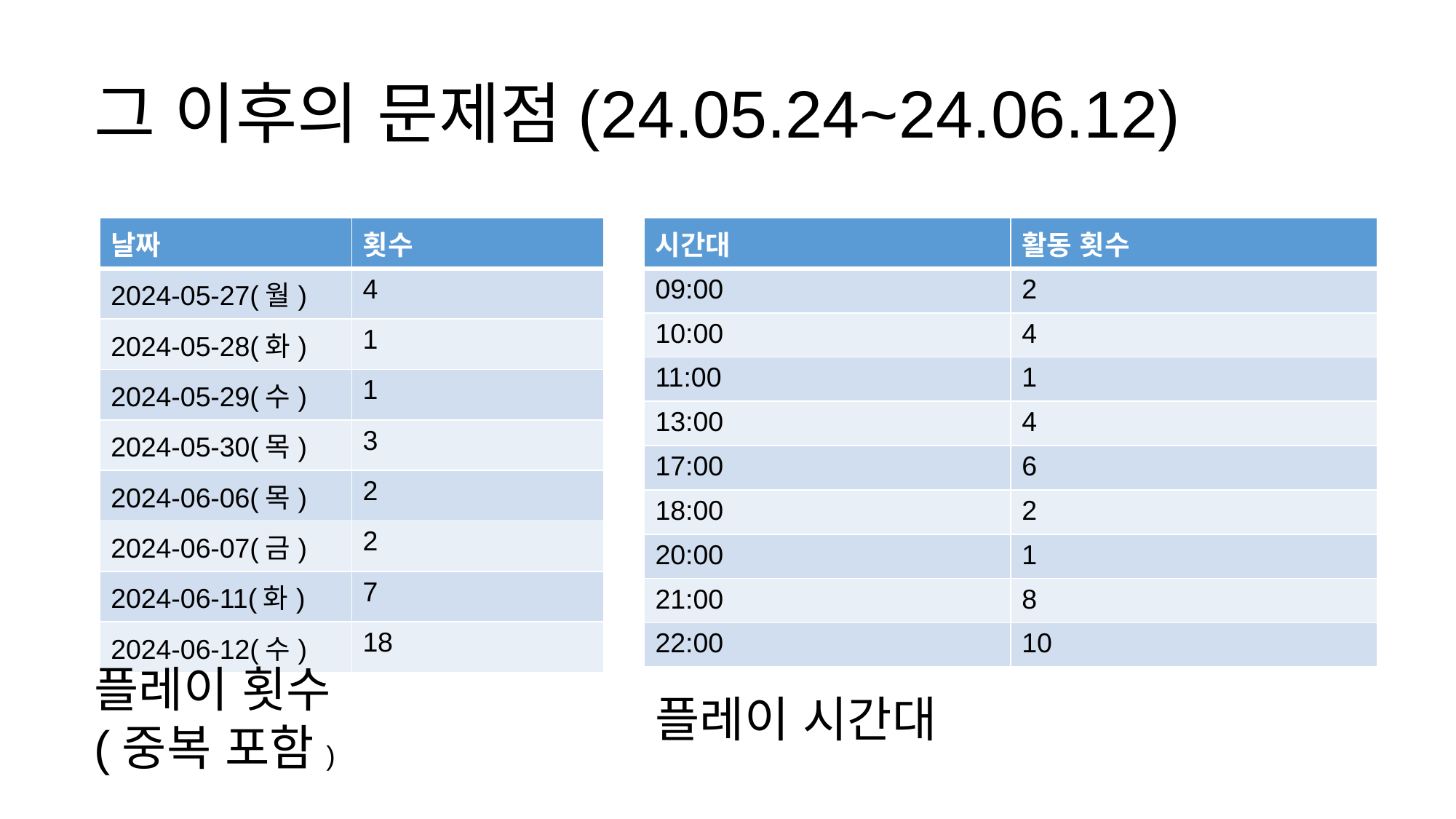

# 그 이후의 문제점(24.05.24~24.06.12)
| 날짜 | 횟수 |
| --- | --- |
| 2024-05-27(월) | 4 |
| 2024-05-28(화) | 1 |
| 2024-05-29(수) | 1 |
| 2024-05-30(목) | 3 |
| 2024-06-06(목) | 2 |
| 2024-06-07(금) | 2 |
| 2024-06-11(화) | 7 |
| 2024-06-12(수) | 18 |
| 시간대 | 활동 횟수 |
| --- | --- |
| 09:00 | 2 |
| 10:00 | 4 |
| 11:00 | 1 |
| 13:00 | 4 |
| 17:00 | 6 |
| 18:00 | 2 |
| 20:00 | 1 |
| 21:00 | 8 |
| 22:00 | 10 |
플레이 횟수
(중복 포함)
플레이 시간대